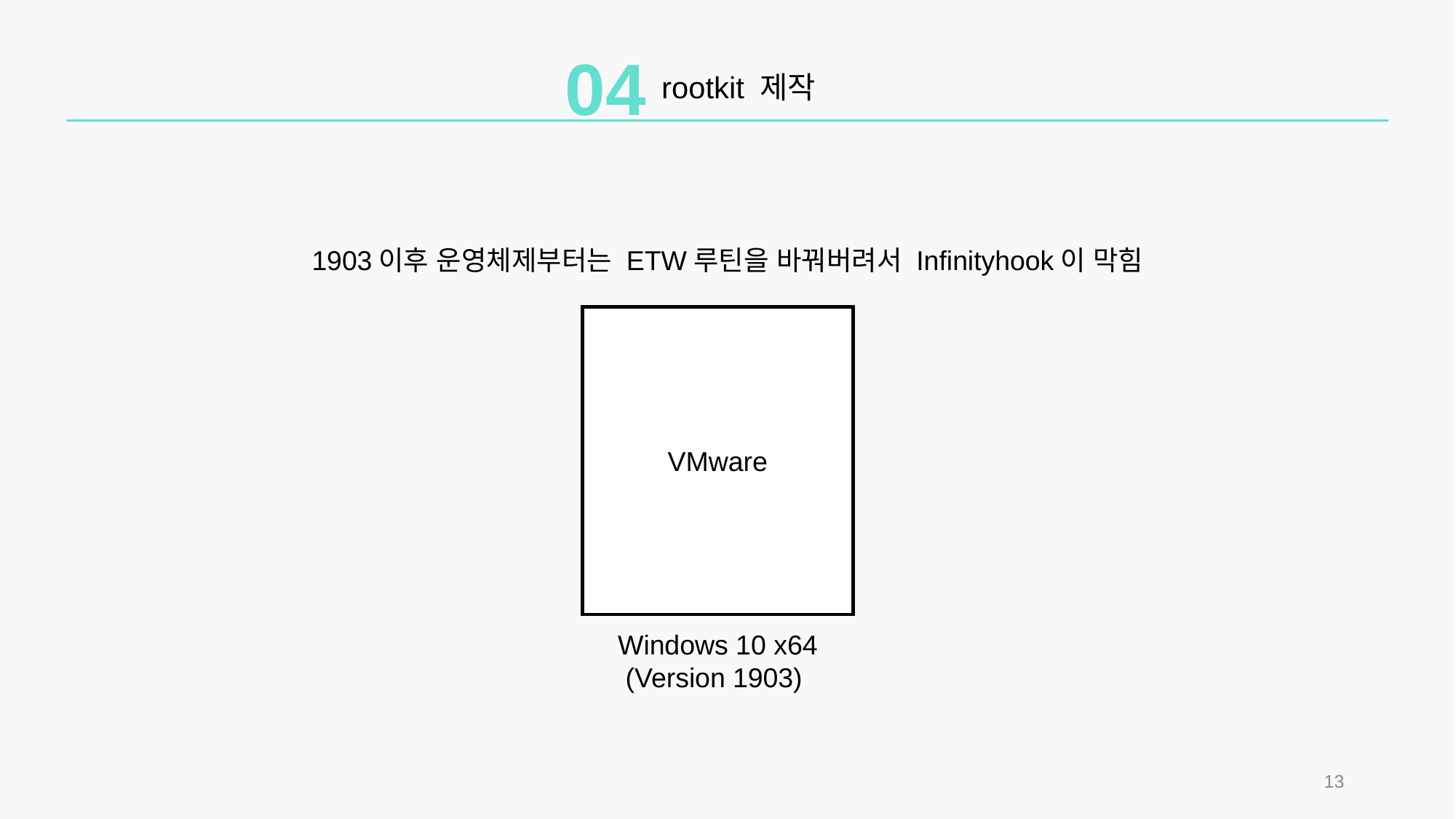

04
rootkit 제작

1903이후 운영체제부터는 ETW루틴을 바꿔버려서 Infinityhook이 막힘
VMware
Windows 10 x64
(Version 1903)

13